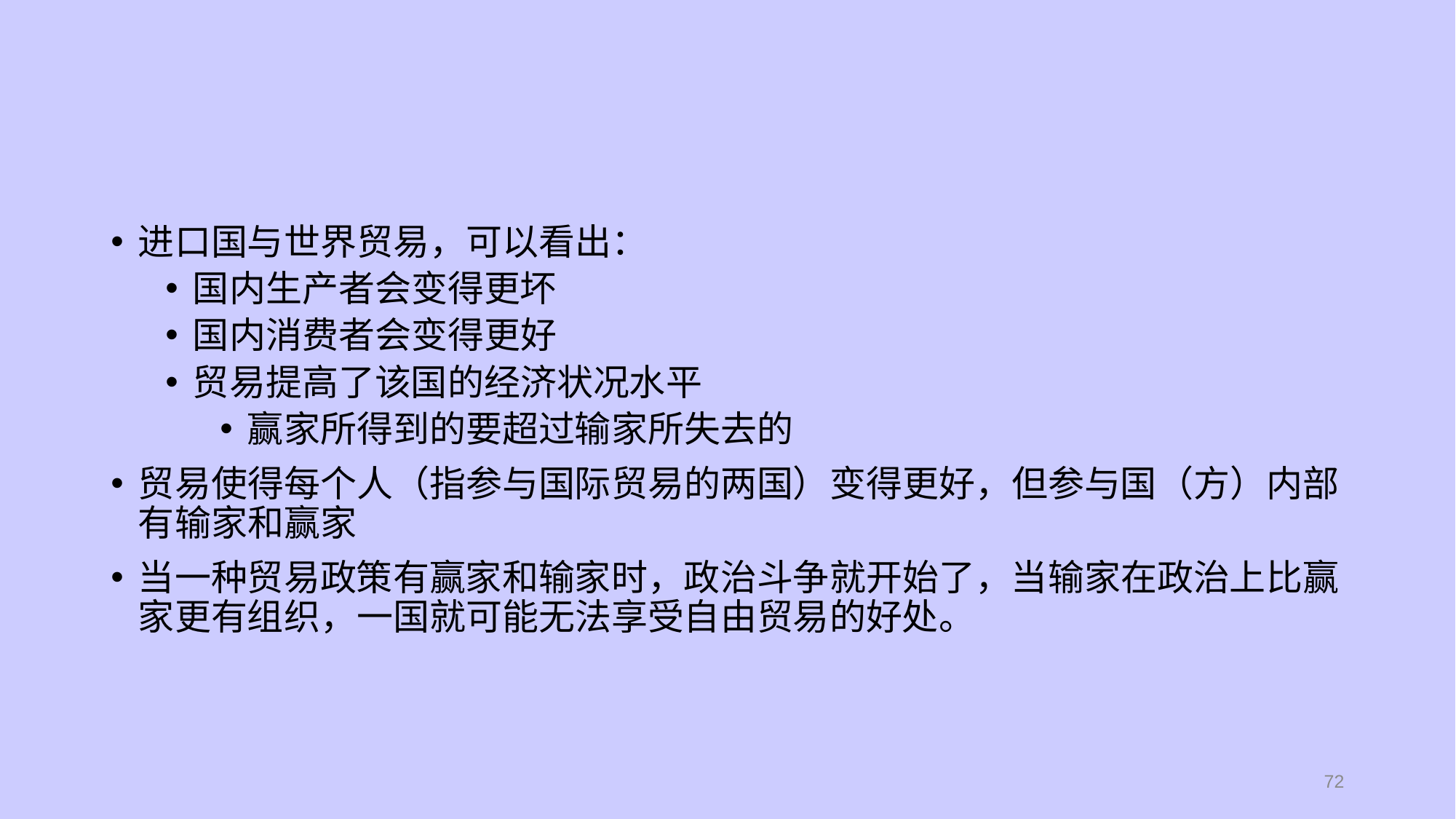

#
进口国与世界贸易，可以看出：
国内生产者会变得更坏
国内消费者会变得更好
贸易提高了该国的经济状况水平
赢家所得到的要超过输家所失去的
贸易使得每个人（指参与国际贸易的两国）变得更好，但参与国（方）内部有输家和赢家
当一种贸易政策有赢家和输家时，政治斗争就开始了，当输家在政治上比赢家更有组织，一国就可能无法享受自由贸易的好处。
72